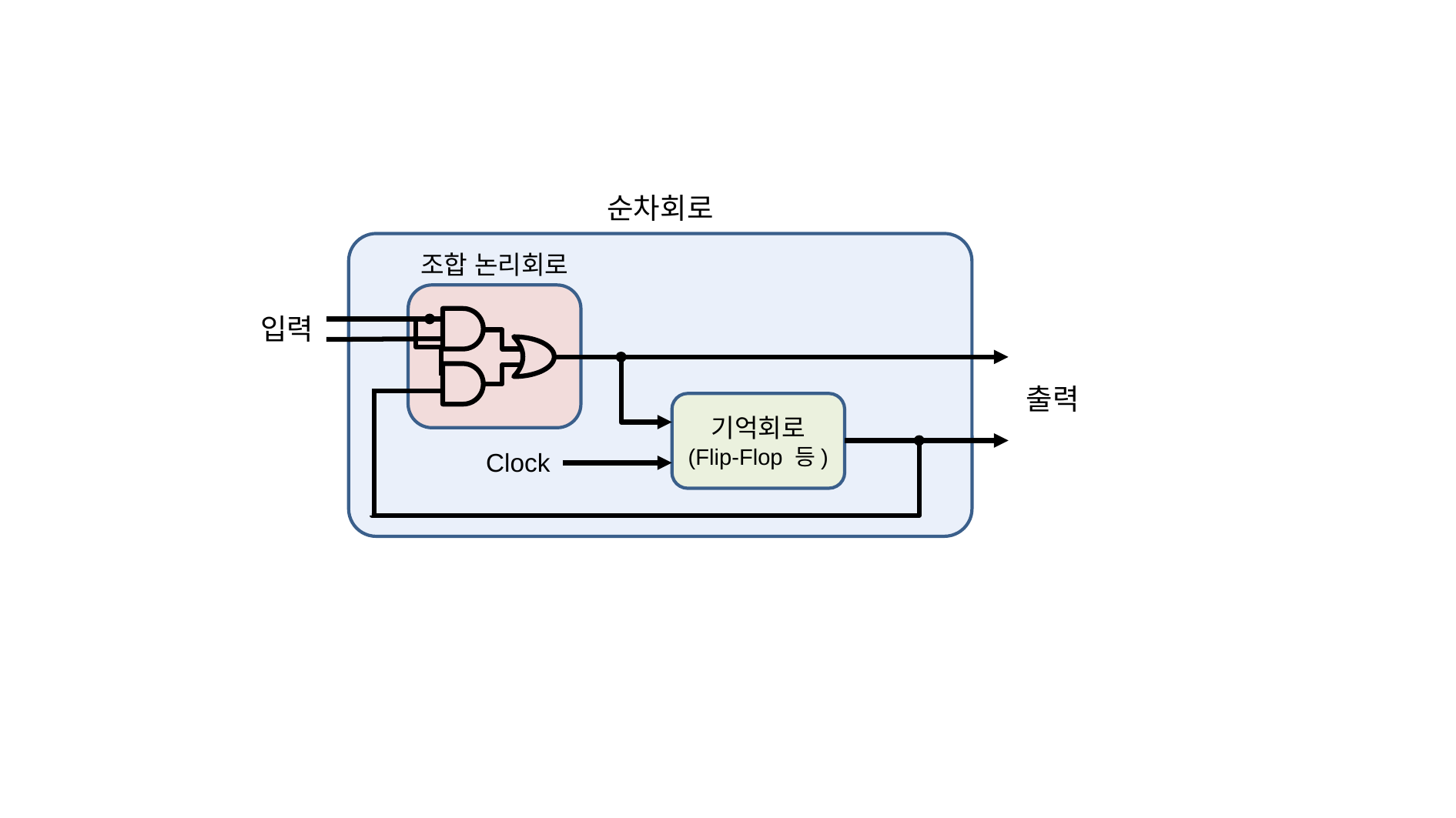

순차회로

조합 논리회로

입력

출력
기억회로
(Flip-Flop 등)

Clock